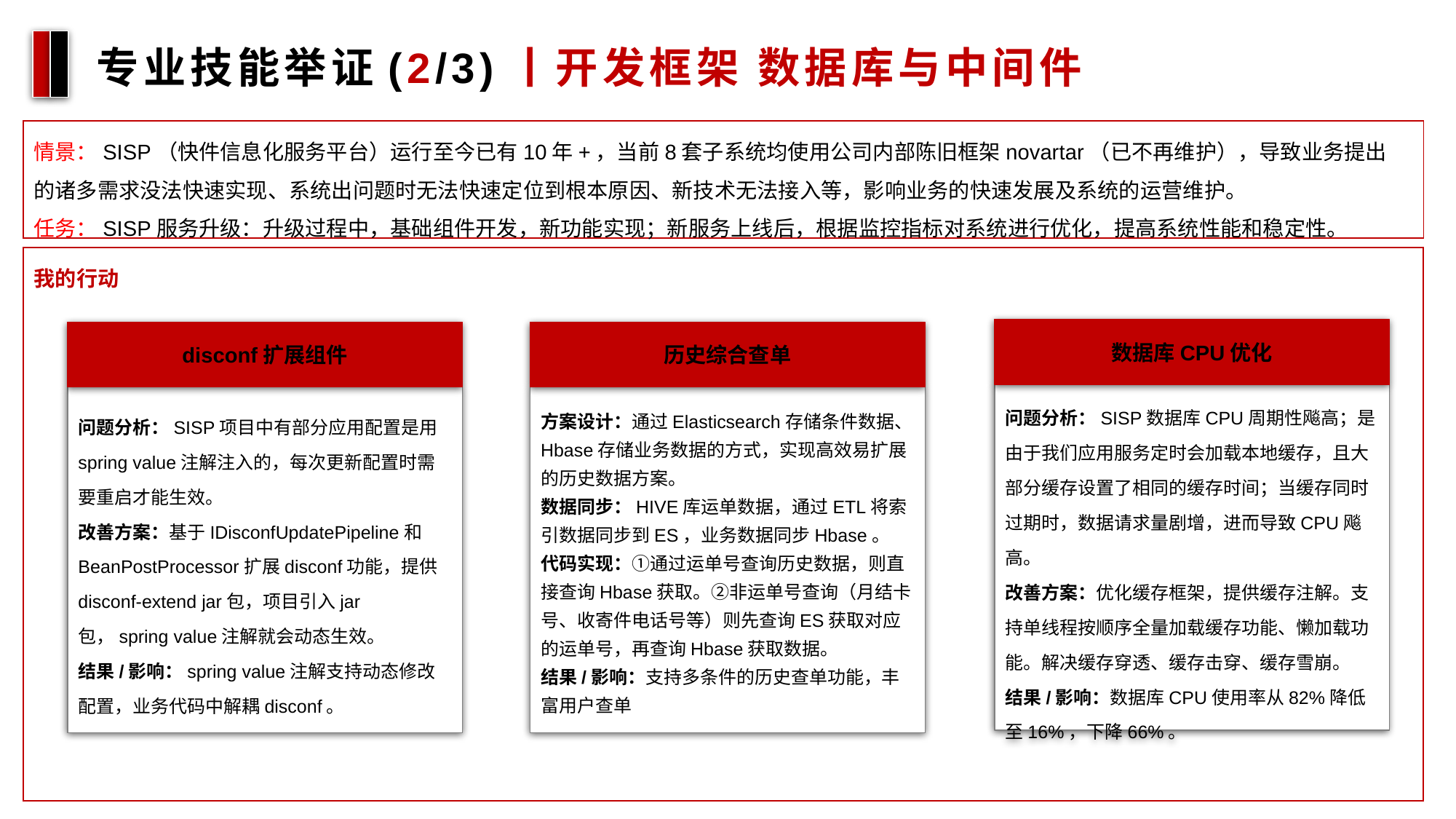

专业技能举证(2/3)丨开发框架 数据库与中间件
情景：SISP（快件信息化服务平台）运行至今已有10年+，当前8套子系统均使用公司内部陈旧框架novartar（已不再维护），导致业务提出的诸多需求没法快速实现、系统出问题时无法快速定位到根本原因、新技术无法接入等，影响业务的快速发展及系统的运营维护。
任务：SISP服务升级：升级过程中，基础组件开发，新功能实现；新服务上线后，根据监控指标对系统进行优化，提高系统性能和稳定性。

我的行动

数据库CPU优化
disconf扩展组件
历史综合查单

问题分析：SISP数据库CPU周期性飚高；是由于我们应用服务定时会加载本地缓存，且大部分缓存设置了相同的缓存时间；当缓存同时过期时，数据请求量剧增，进而导致CPU飚高。
改善方案：优化缓存框架，提供缓存注解。支持单线程按顺序全量加载缓存功能、懒加载功能。解决缓存穿透、缓存击穿、缓存雪崩。
结果/影响：数据库CPU使用率从82%降低至16%，下降66%。

问题分析：SISP项目中有部分应用配置是用spring value注解注入的，每次更新配置时需要重启才能生效。
改善方案：基于IDisconfUpdatePipeline和BeanPostProcessor扩展disconf功能，提供disconf-extend jar包，项目引入jar包，spring value注解就会动态生效。
结果/影响：spring value注解支持动态修改配置，业务代码中解耦disconf。

方案设计：通过Elasticsearch存储条件数据、Hbase存储业务数据的方式，实现高效易扩展的历史数据方案。
数据同步：HIVE库运单数据，通过ETL将索引数据同步到ES，业务数据同步Hbase。
代码实现：①通过运单号查询历史数据，则直接查询Hbase获取。②非运单号查询（月结卡号、收寄件电话号等）则先查询ES获取对应的运单号，再查询Hbase获取数据。
结果/影响：支持多条件的历史查单功能，丰富用户查单